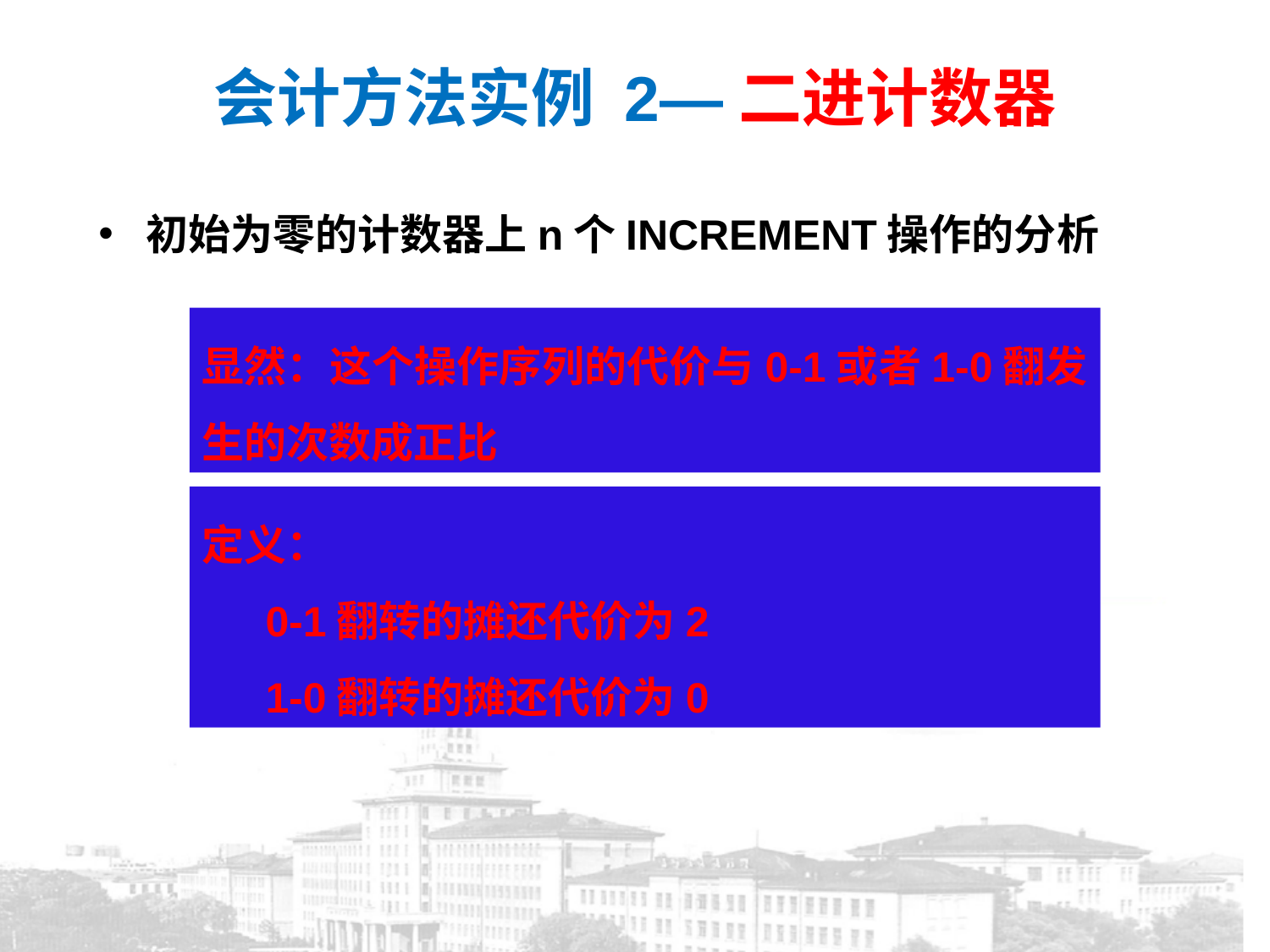

# 会计方法实例 2—二进计数器
初始为零的计数器上n个INCREMENT操作的分析

显然：这个操作序列的代价与0-1或者1-0翻发生的次数成正比
定义：
0-1翻转的摊还代价为2
1-0翻转的摊还代价为0